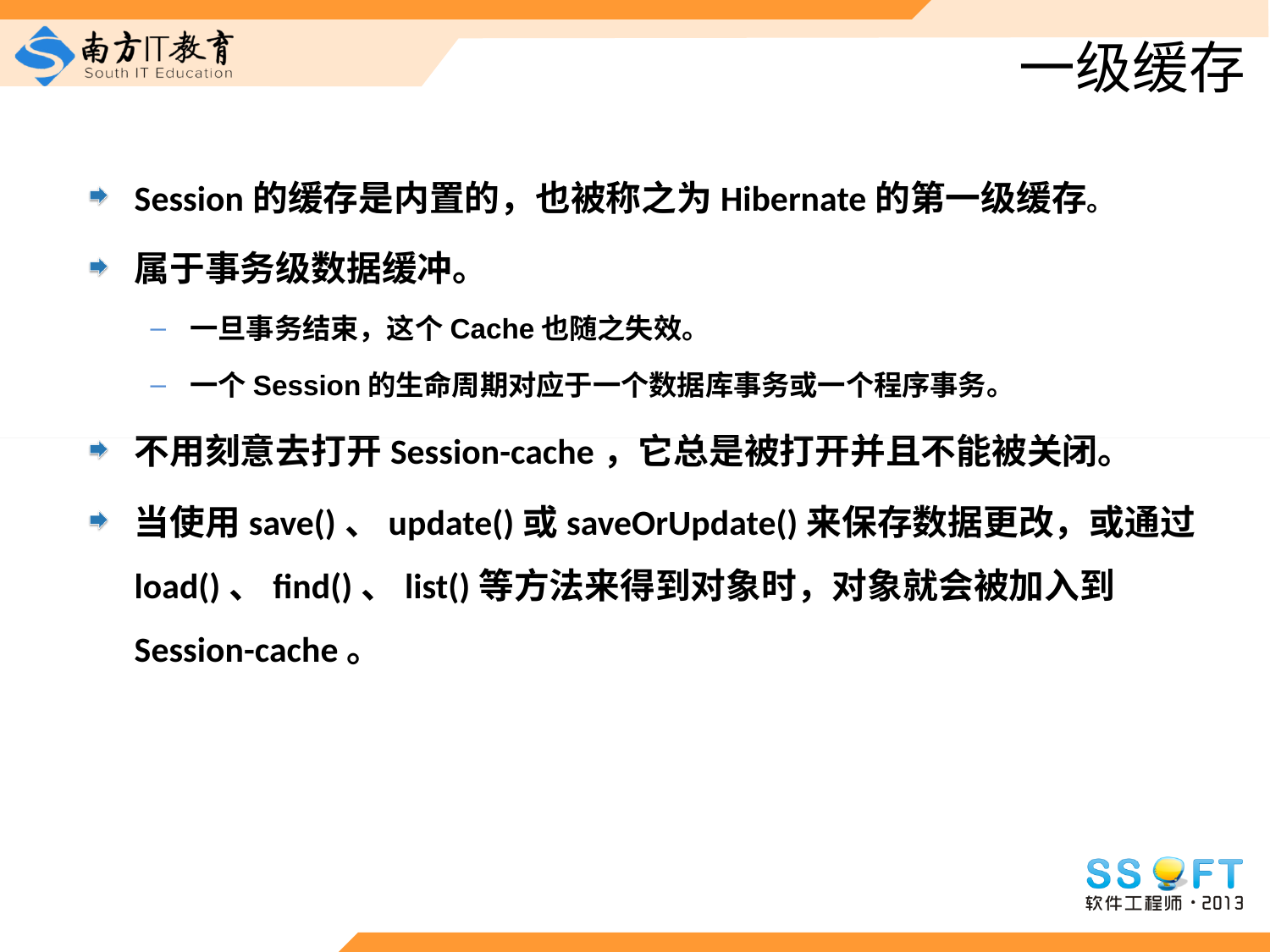

# 一级缓存
Session的缓存是内置的，也被称之为Hibernate的第一级缓存。
属于事务级数据缓冲。
一旦事务结束，这个Cache也随之失效。
一个Session的生命周期对应于一个数据库事务或一个程序事务。
不用刻意去打开Session-cache，它总是被打开并且不能被关闭。
当使用save()、update()或saveOrUpdate()来保存数据更改，或通过load()、find()、list()等方法来得到对象时，对象就会被加入到Session-cache。